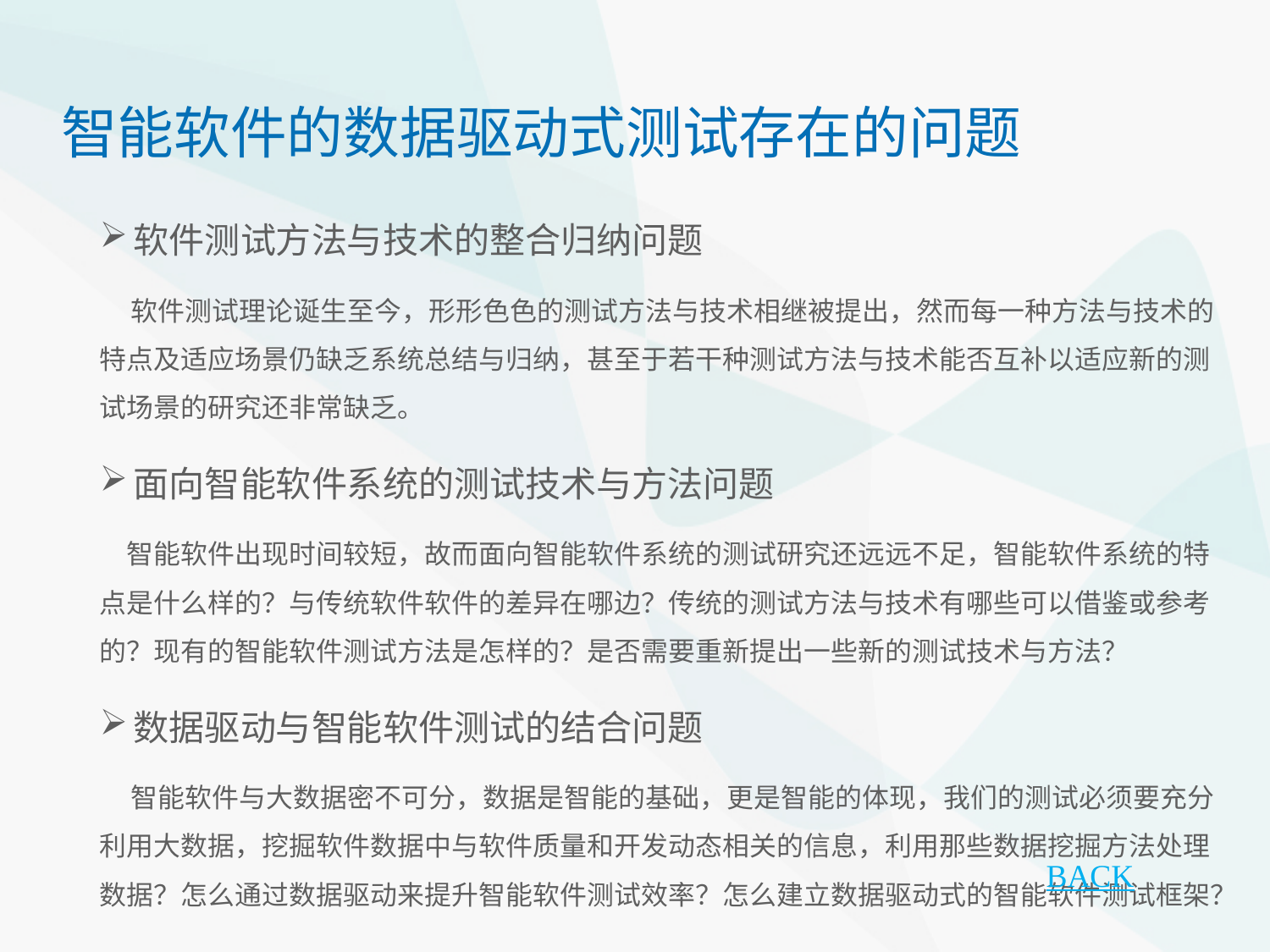

智能软件的数据驱动式测试存在的问题
软件测试方法与技术的整合归纳问题
    软件测试理论诞生至今，形形色色的测试方法与技术相继被提出，然而每一种方法与技术的特点及适应场景仍缺乏系统总结与归纳，甚至于若干种测试方法与技术能否互补以适应新的测试场景的研究还非常缺乏。
面向智能软件系统的测试技术与方法问题
    智能软件出现时间较短，故而面向智能软件系统的测试研究还远远不足，智能软件系统的特点是什么样的？与传统软件软件的差异在哪边？传统的测试方法与技术有哪些可以借鉴或参考的？现有的智能软件测试方法是怎样的？是否需要重新提出一些新的测试技术与方法？
数据驱动与智能软件测试的结合问题
    智能软件与大数据密不可分，数据是智能的基础，更是智能的体现，我们的测试必须要充分利用大数据，挖掘软件数据中与软件质量和开发动态相关的信息，利用那些数据挖掘方法处理数据？怎么通过数据驱动来提升智能软件测试效率？怎么建立数据驱动式的智能软件测试框架？

BACK